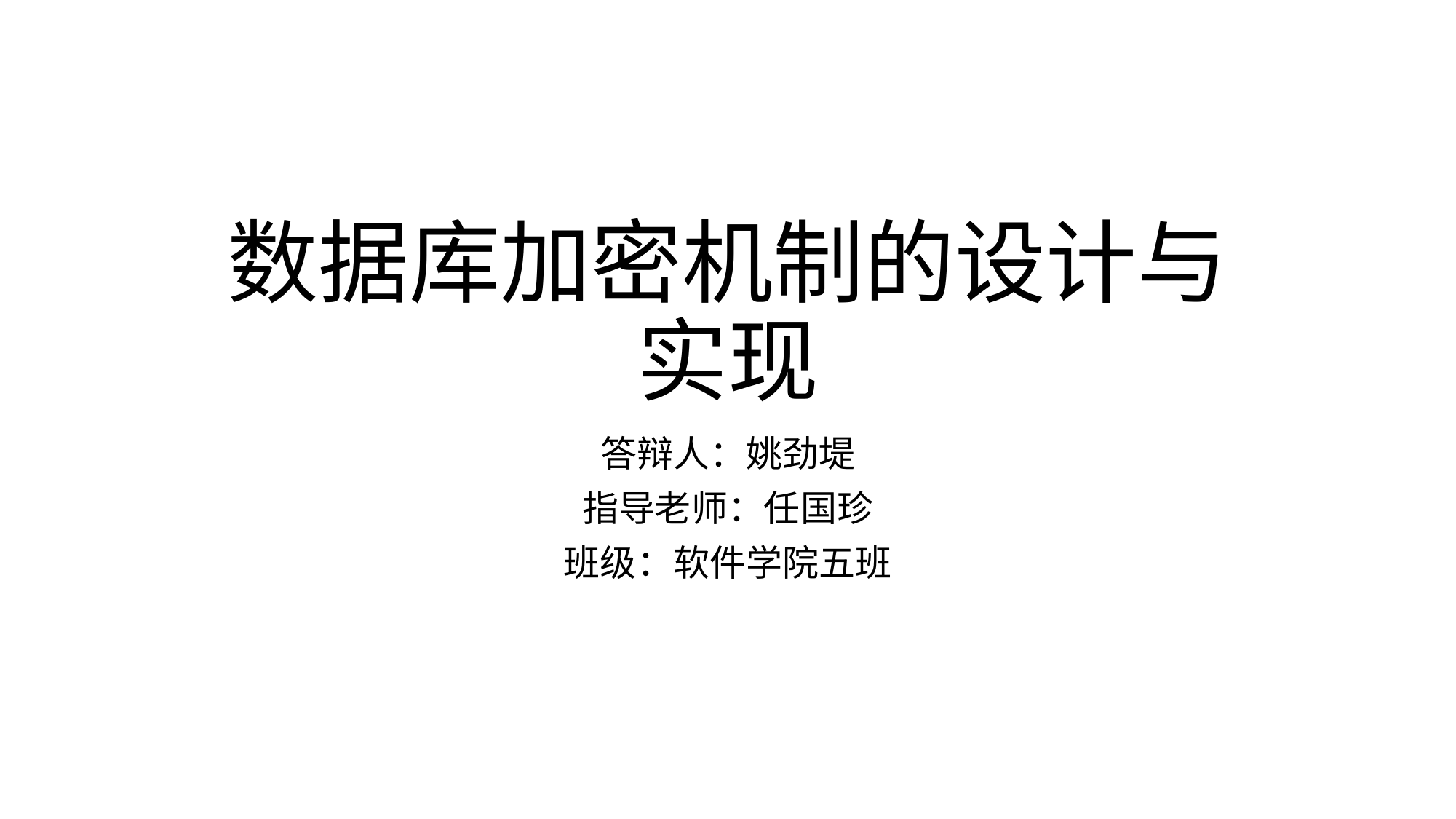

# 数据库加密机制的设计与实现
答辩人：姚劲堤
指导老师：任国珍
班级：软件学院五班